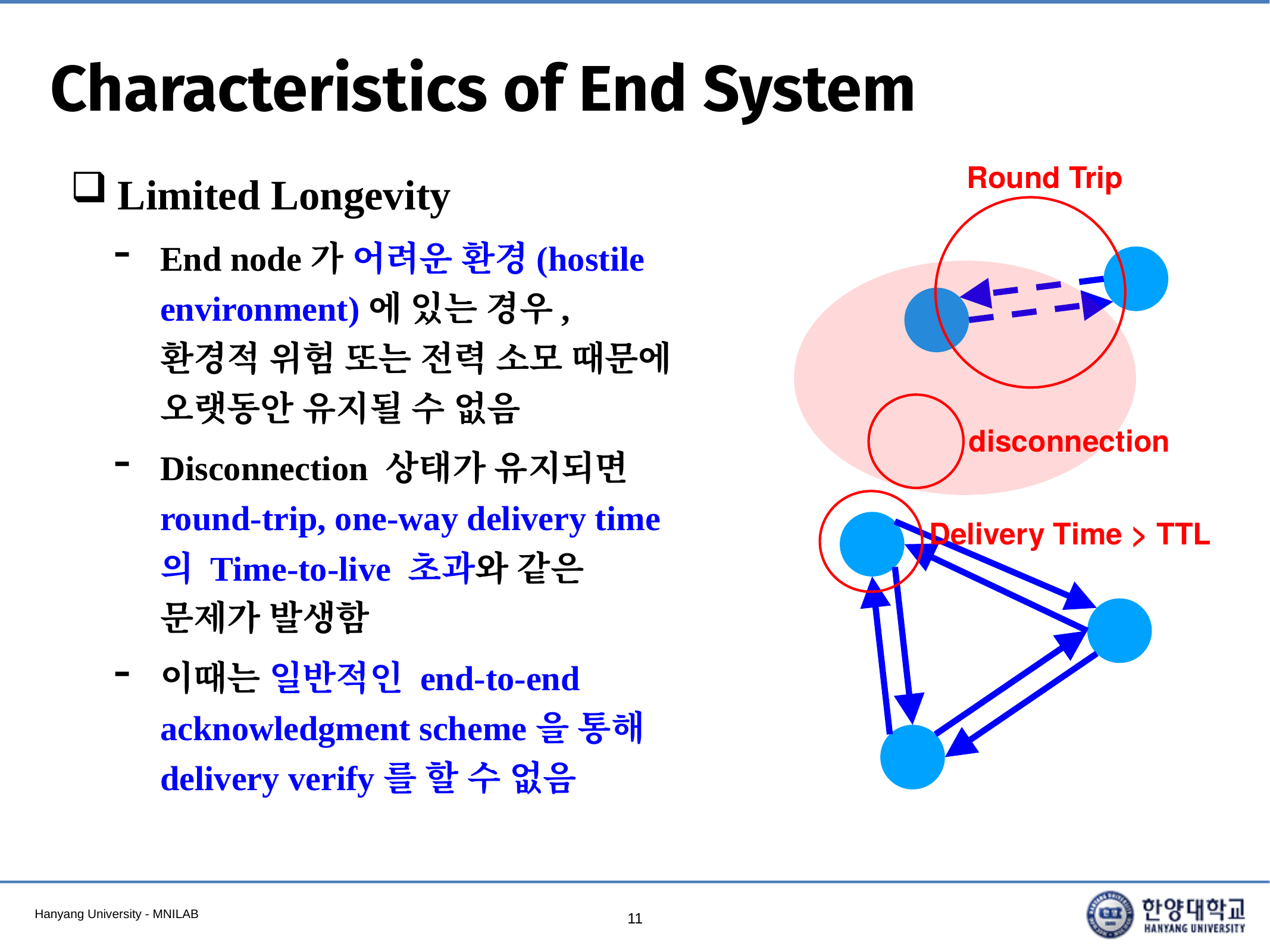

# Characteristics of End System
Limited Longevity
End node가 어려운 환경(hostile environment)에 있는 경우, 환경적 위험 또는 전력 소모 때문에 오랫동안 유지될 수 없음
Disconnection 상태가 유지되면 round-trip, one-way delivery time의 Time-to-live 초과와 같은 문제가 발생함
이때는 일반적인 end-to-end acknowledgment scheme을 통해 delivery verify를 할 수 없음
Round Trip

disconnection

Delivery Time > TTL

11